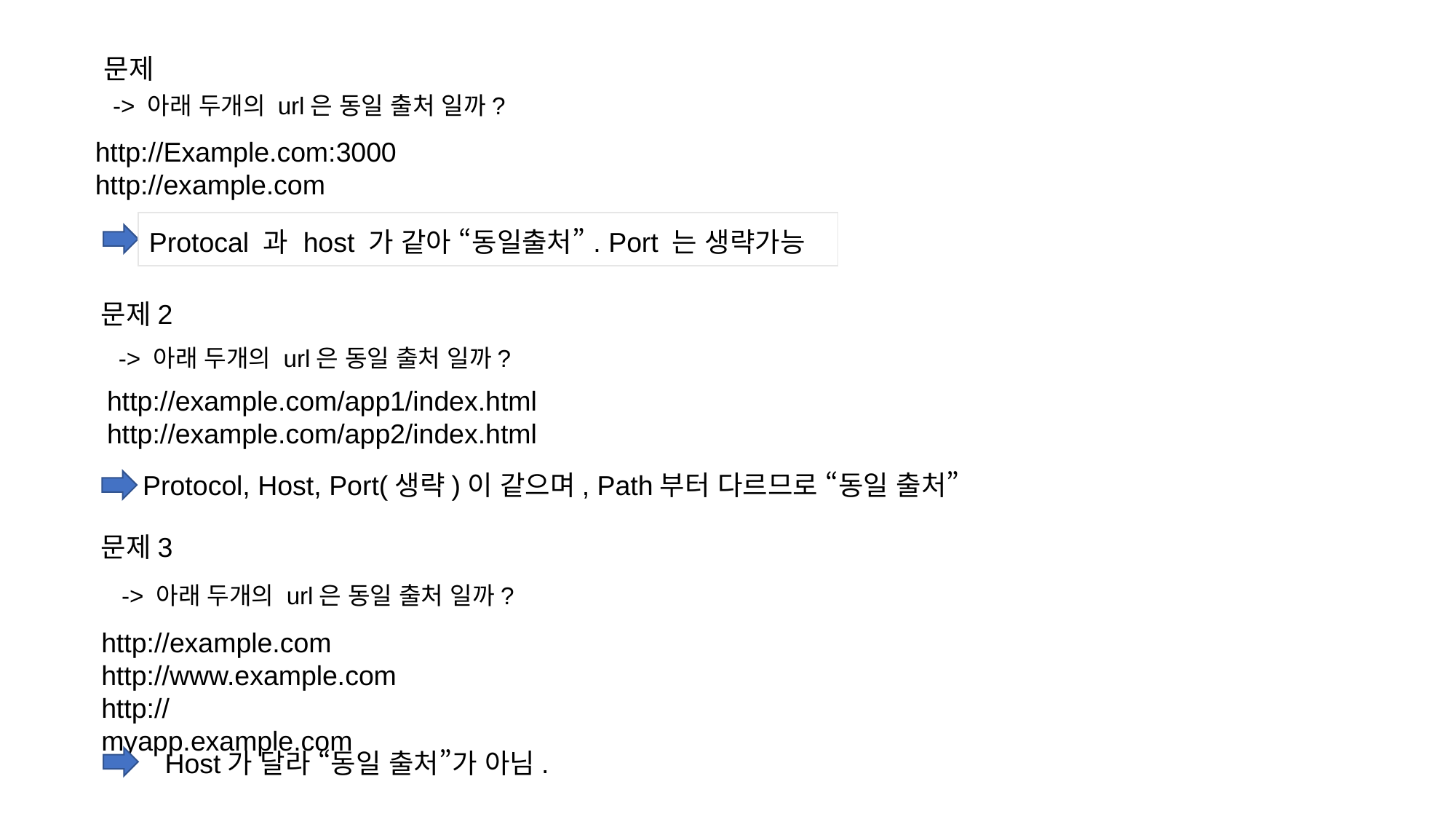

문제
-> 아래 두개의 url은 동일 출처 일까?
http://Example.com:3000
http://example.com
| Protocal 과 host 가 같아 “동일출처”. Port 는 생략가능 |
| --- |

문제2
-> 아래 두개의 url은 동일 출처 일까?
http://example.com/app1/index.html
http://example.com/app2/index.html
Protocol, Host, Port(생략)이 같으며, Path부터 다르므로 “동일 출처”

문제3
-> 아래 두개의 url은 동일 출처 일까?
http://example.com
http://www.example.com
http://myapp.example.com
Host가 달라 “동일 출처”가 아님.